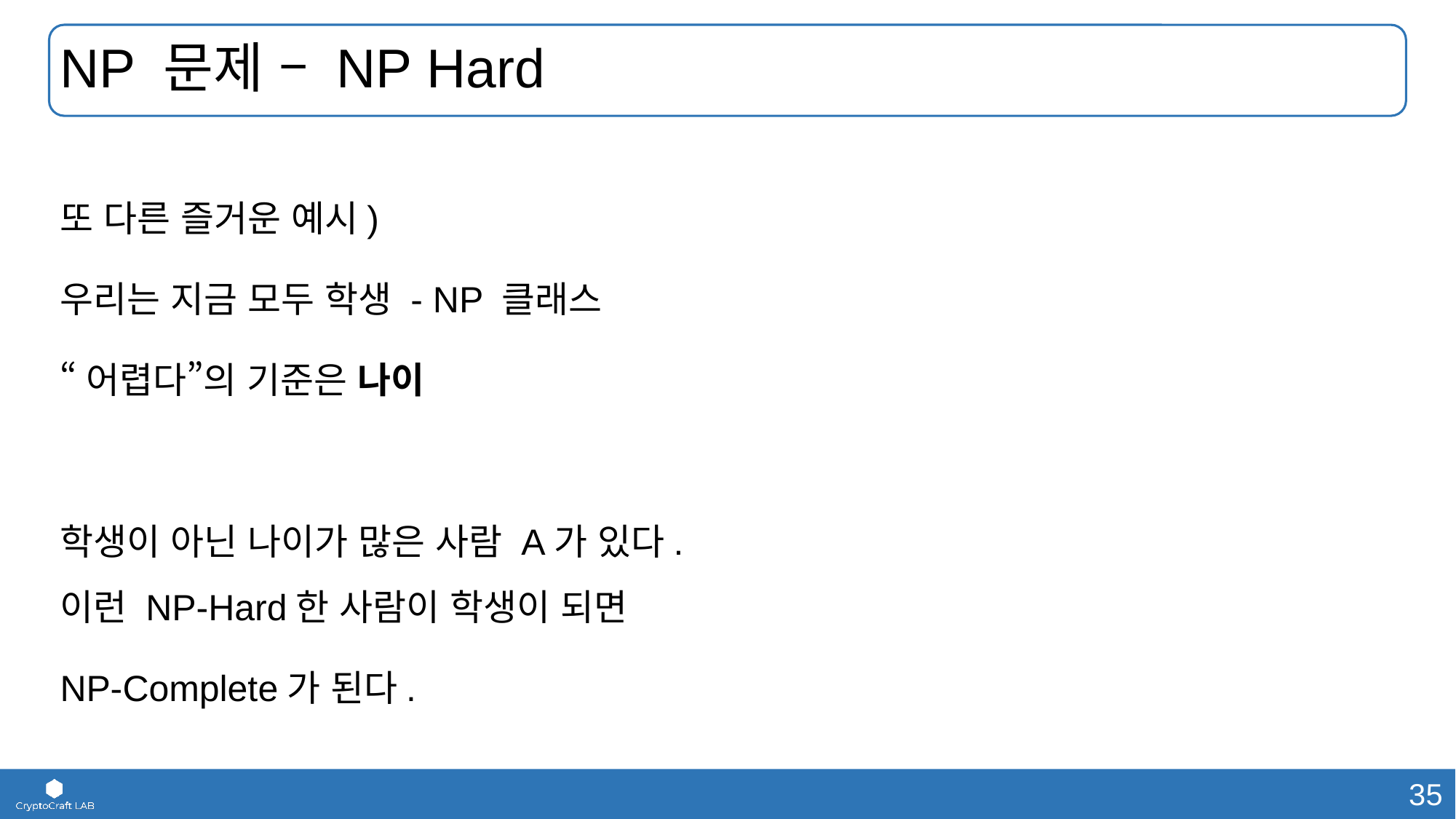

# NP 문제 – NP Hard
또 다른 즐거운 예시)
우리는 지금 모두 학생 - NP 클래스
“어렵다”의 기준은 나이

학생이 아닌 나이가 많은 사람 A가 있다.
이런 NP-Hard한 사람이 학생이 되면
NP-Complete가 된다.